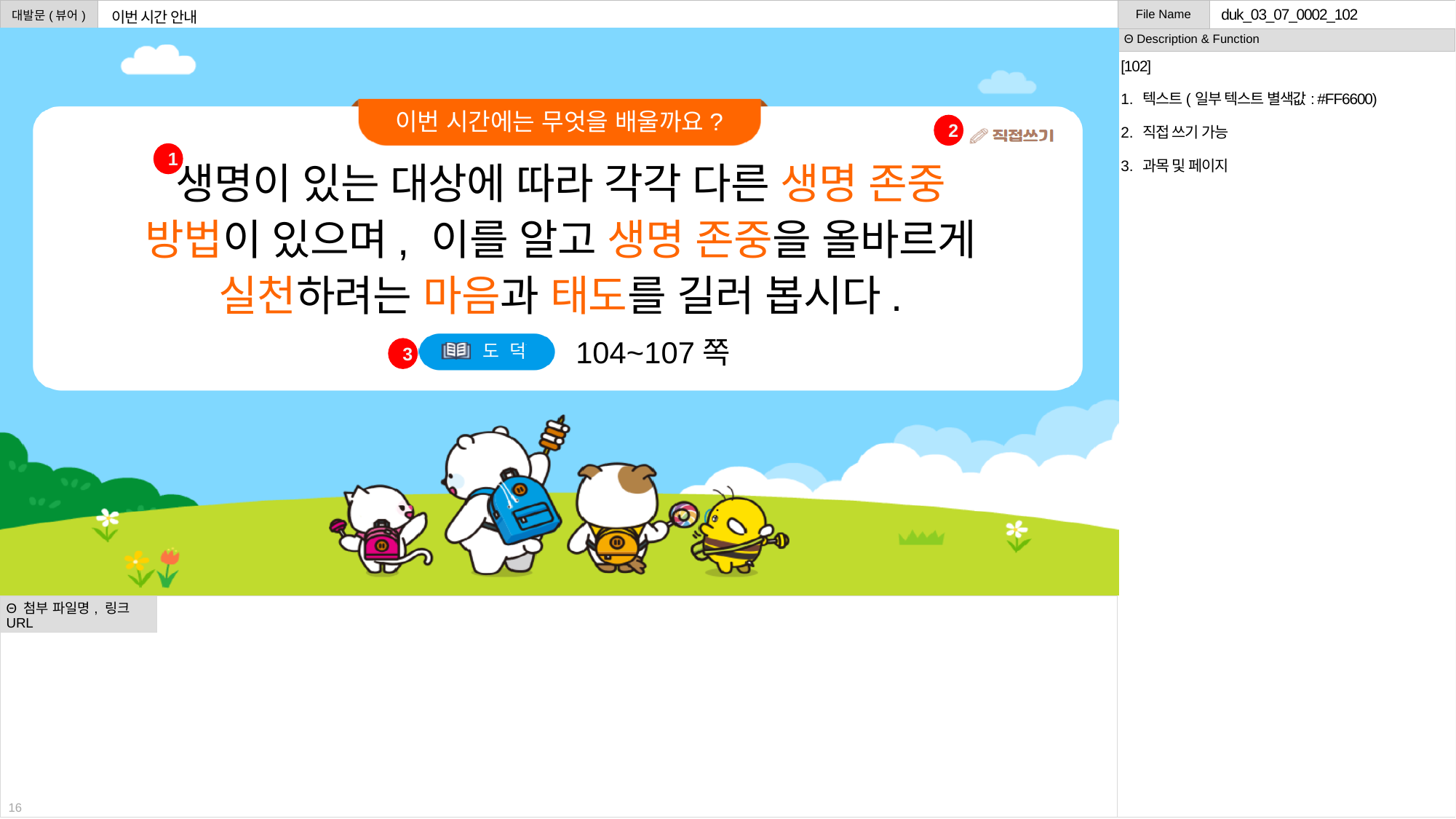

duk_03_07_0002_102
이번 시간 안내

[102]
텍스트(일부 텍스트 별색값: #FF6600)
직접 쓰기 가능
과목 및 페이지

2
1
생명이 있는 대상에 따라 각각 다른 생명 존중
방법이 있으며, 이를 알고 생명 존중을 올바르게
실천하려는 마음과 태도를 길러 봅시다.
104~107쪽
3